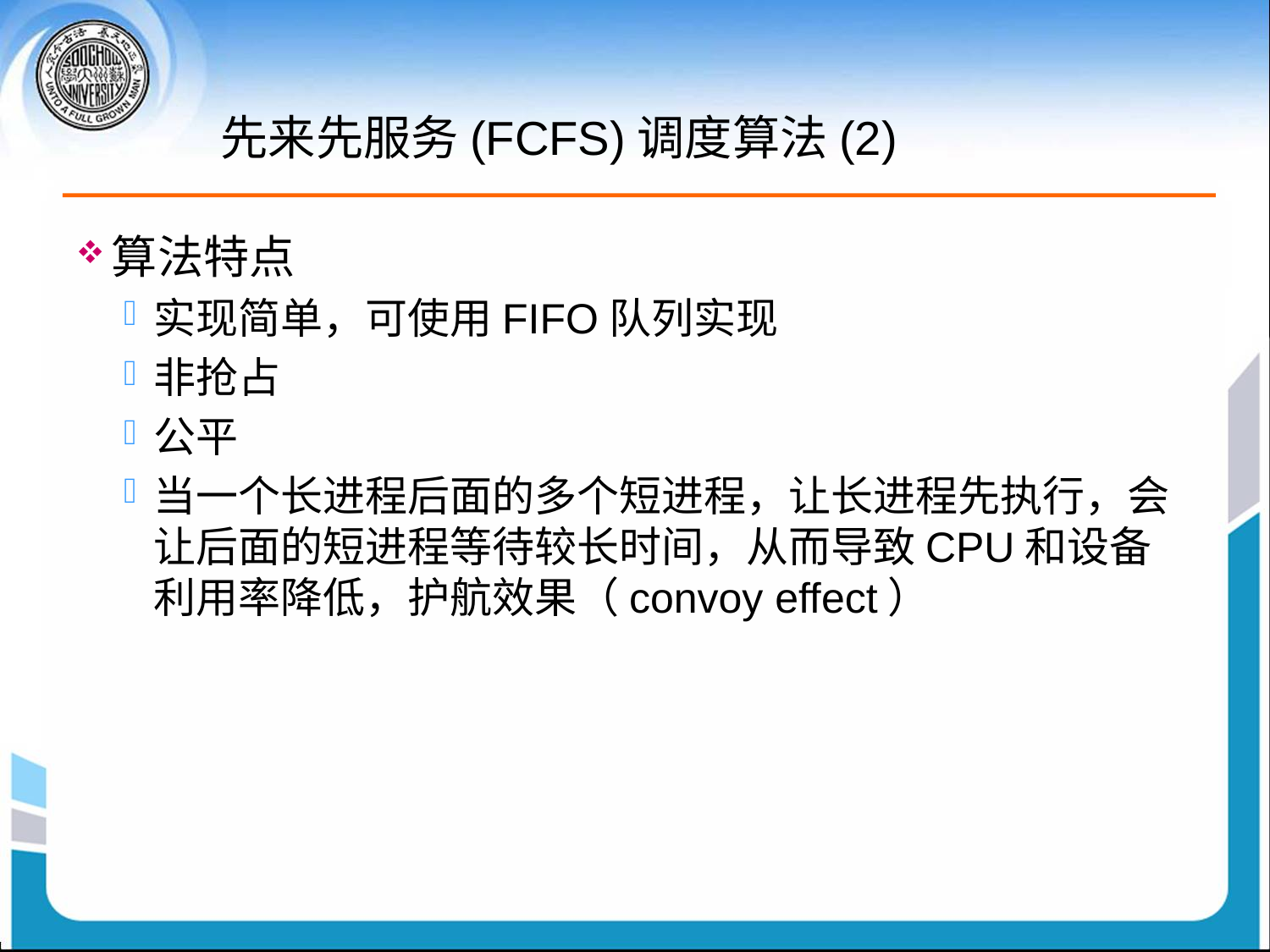

# 先来先服务(FCFS)调度算法(2)
算法特点
实现简单，可使用FIFO队列实现
非抢占
公平
当一个长进程后面的多个短进程，让长进程先执行，会让后面的短进程等待较长时间，从而导致CPU和设备利用率降低，护航效果（convoy effect）